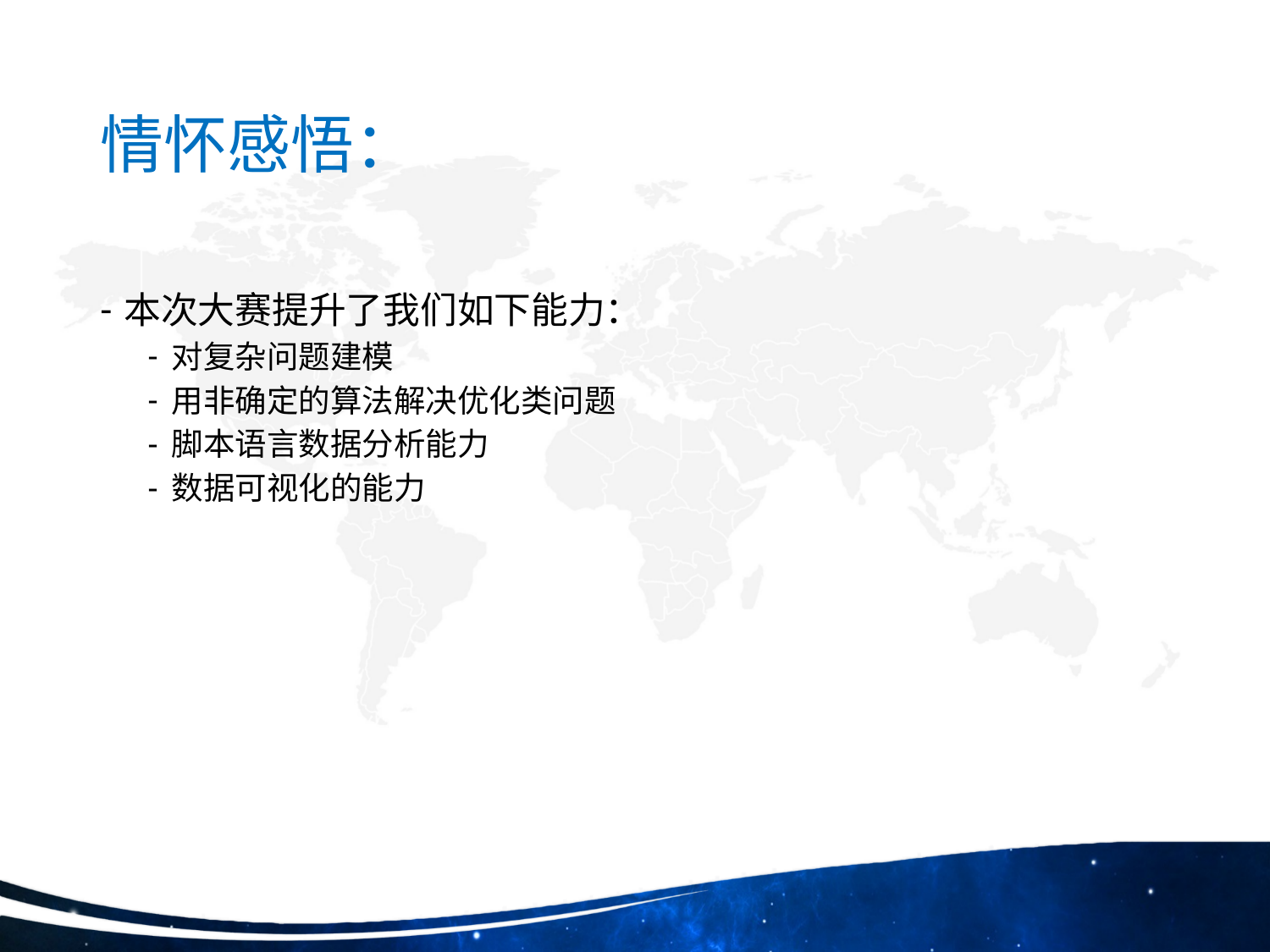

# 情怀感悟：
本次大赛提升了我们如下能力：
对复杂问题建模
用非确定的算法解决优化类问题
脚本语言数据分析能力
数据可视化的能力